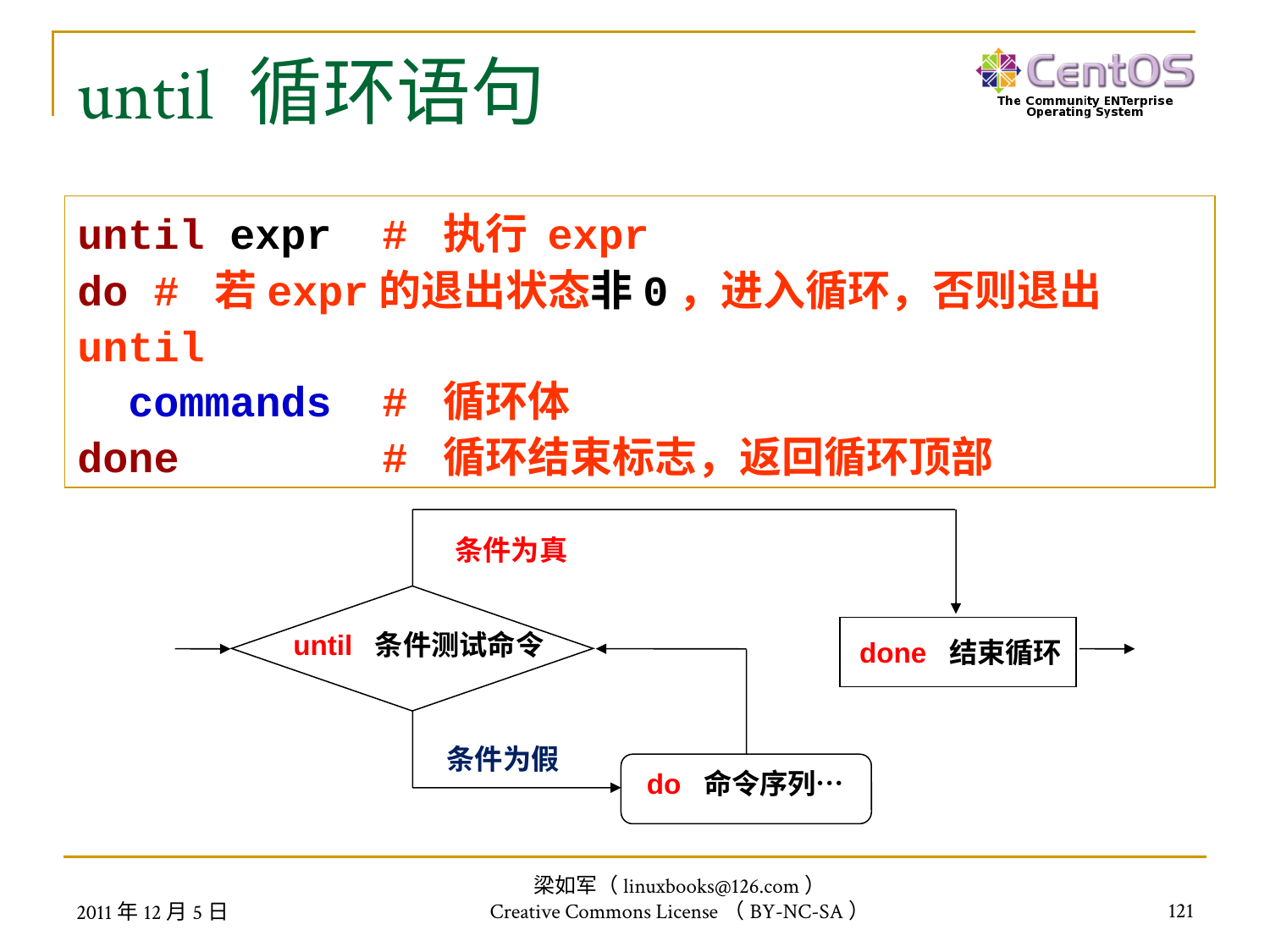

# until 循环语句
until expr  # 执行 expr
do # 若expr的退出状态非0，进入循环，否则退出until
  commands  # 循环体
done        # 循环结束标志，返回循环顶部

条件为真

until  条件测试命令
done  结束循环

条件为假

do  命令序列…

梁如军（linuxbooks@126.com）
Creative Commons License（BY-NC-SA）
2011年12月5日
121